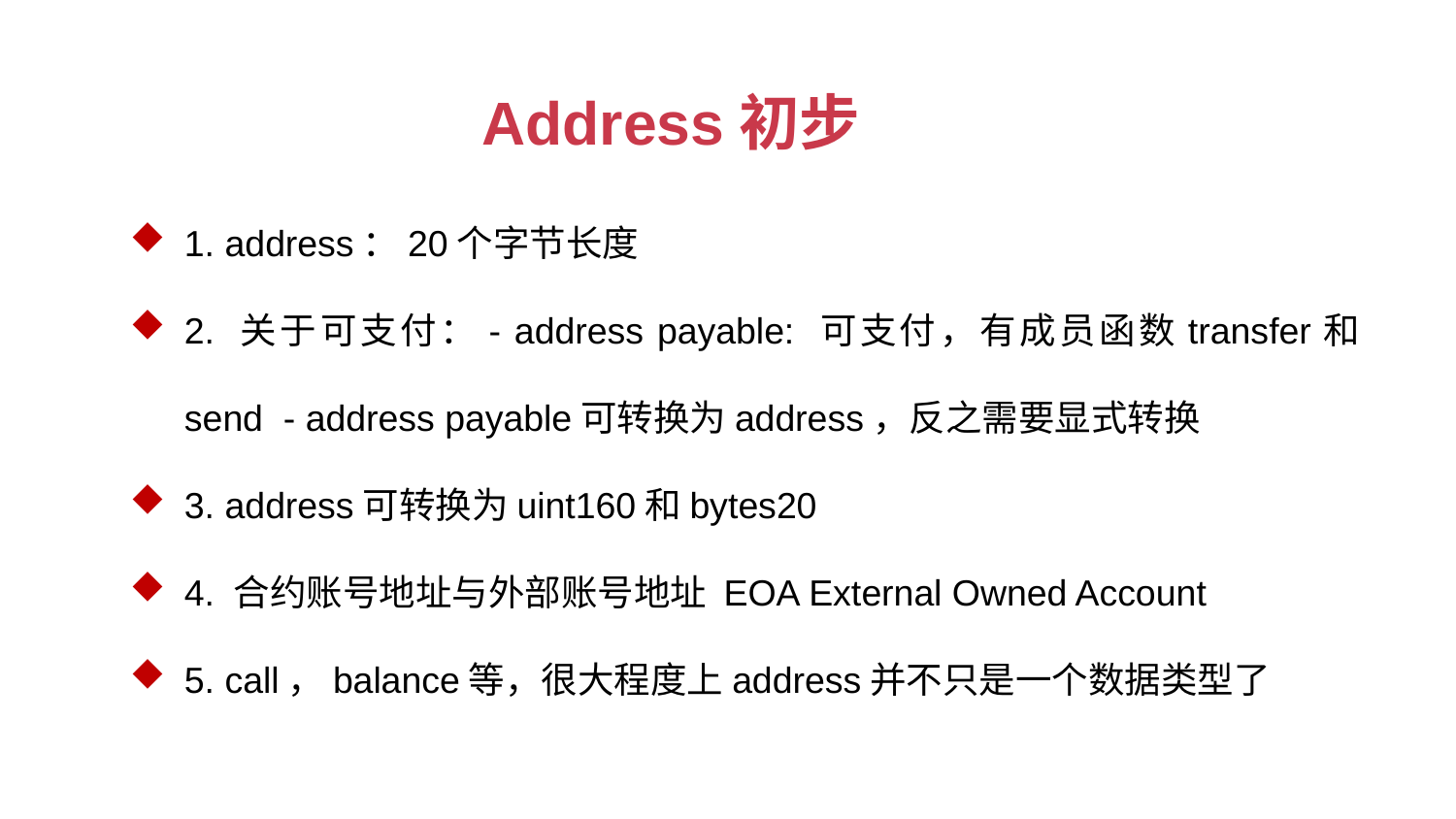

Address初步
1. address：20个字节长度
2. 关于可支付：- address payable: 可支付，有成员函数transfer和send  - address payable可转换为address，反之需要显式转换
3. address可转换为uint160和bytes20
4. 合约账号地址与外部账号地址 EOA External Owned Account
5. call，balance等，很大程度上address并不只是一个数据类型了